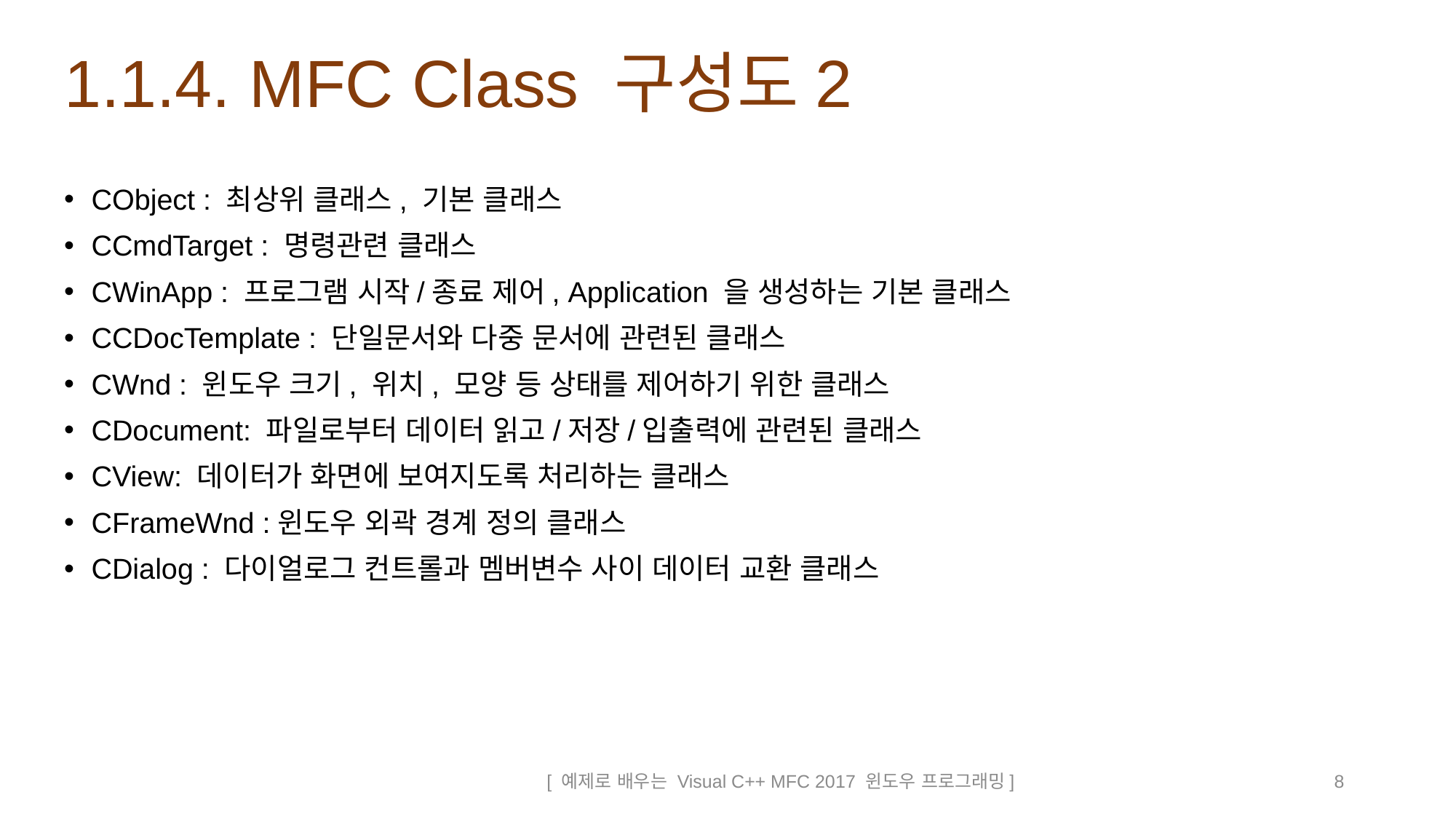

# 1.1.4. MFC Class 구성도2

CObject : 최상위 클래스, 기본 클래스
CCmdTarget : 명령관련 클래스
CWinApp : 프로그램 시작/종료 제어, Application 을 생성하는 기본 클래스
CCDocTemplate : 단일문서와 다중 문서에 관련된 클래스
CWnd : 윈도우 크기, 위치, 모양 등 상태를 제어하기 위한 클래스
CDocument: 파일로부터 데이터 읽고/저장/입출력에 관련된 클래스
CView: 데이터가 화면에 보여지도록 처리하는 클래스
CFrameWnd :윈도우 외곽 경계 정의 클래스
CDialog : 다이얼로그 컨트롤과 멤버변수 사이 데이터 교환 클래스

[ 예제로 배우는 Visual C++ MFC 2017 윈도우 프로그래밍]
8